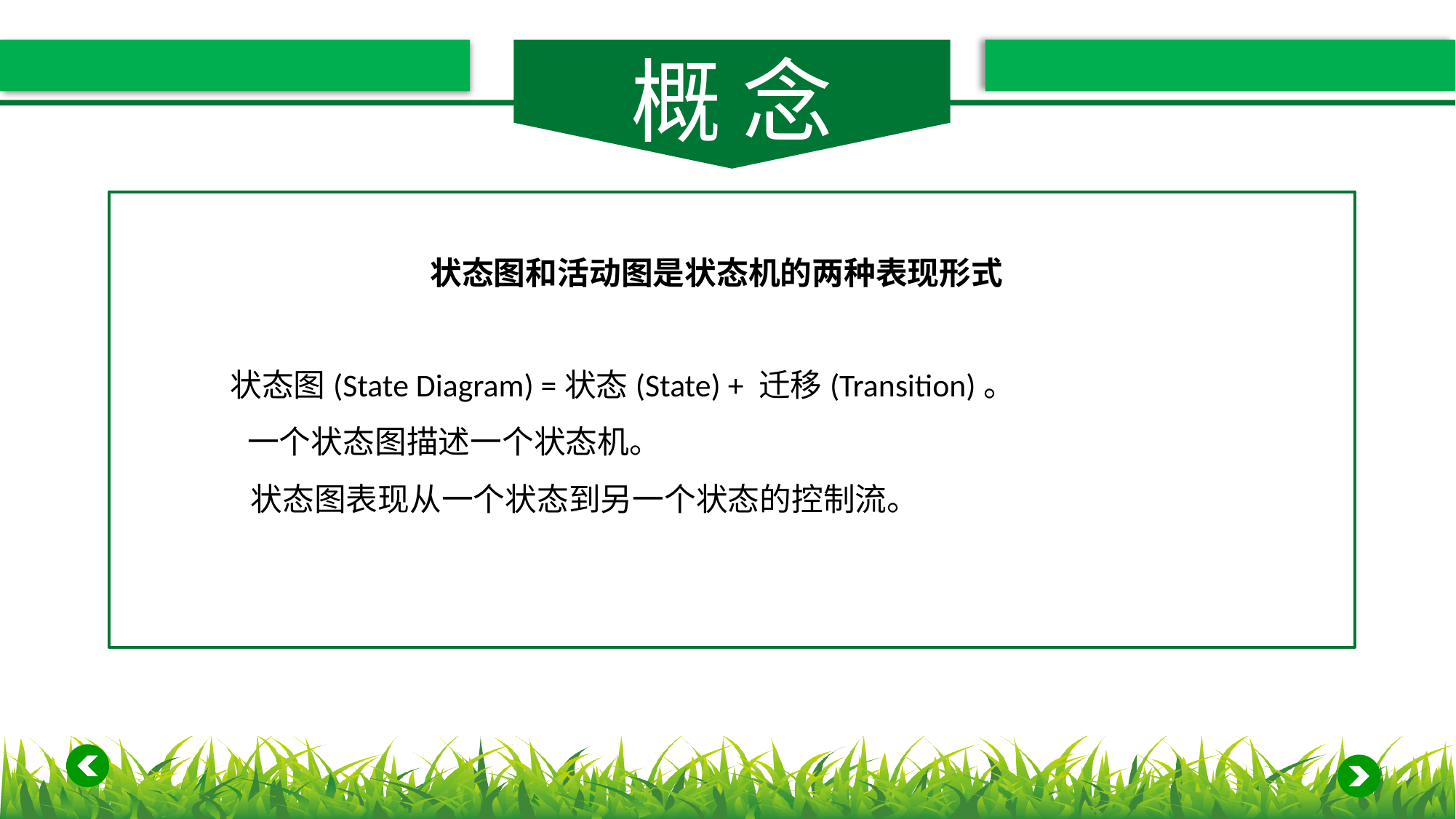

概 念

状态图和活动图是状态机的两种表现形式
状态图(State Diagram) =状态(State) + 迁移(Transition)。
一个状态图描述一个状态机。
状态图表现从一个状态到另一个状态的控制流。